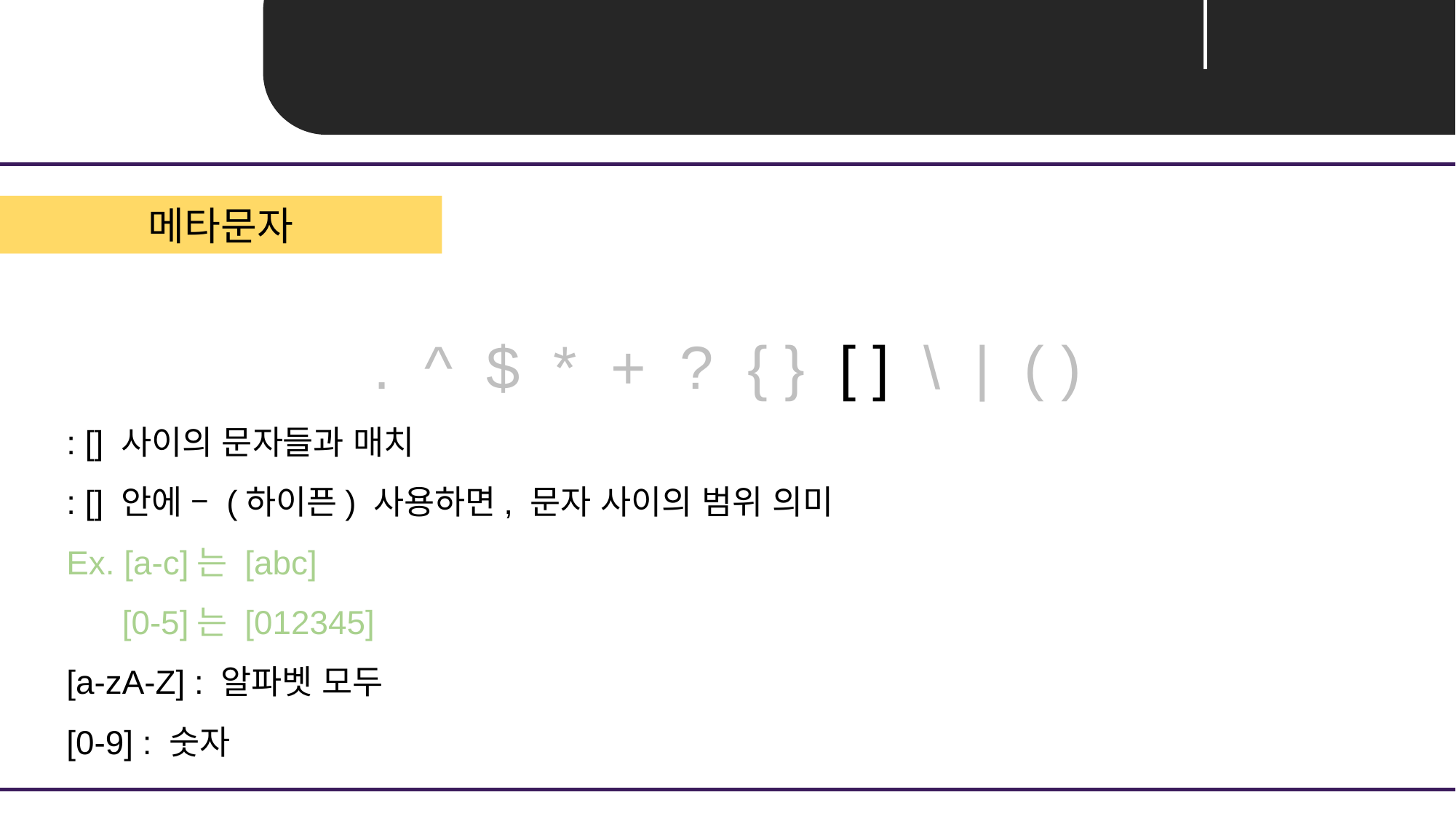

Unit  01 ㅣ  정규표현식 복습

메타문자
.  ^  $  *  +  ?  { }  [ ]  \  |  ( )
: [] 사이의 문자들과 매치
: [] 안에 – (하이픈) 사용하면, 문자 사이의 범위 의미
Ex. [a-c]는 [abc]
      [0-5]는 [012345]
[a-zA-Z] : 알파벳 모두
[0-9] : 숫자